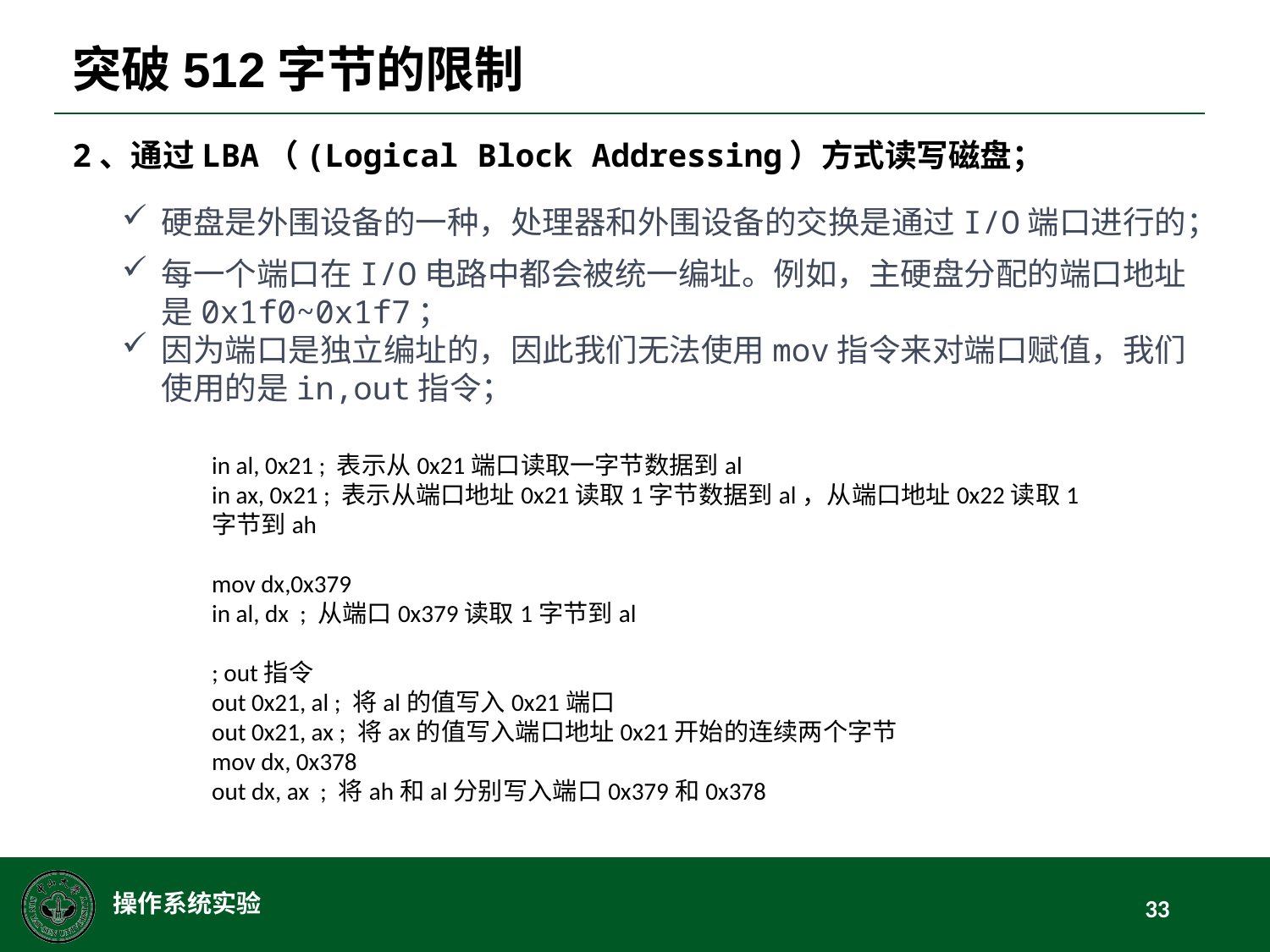

# 突破512字节的限制
2、通过LBA（(Logical Block Addressing）方式读写磁盘；
硬盘是外围设备的一种，处理器和外围设备的交换是通过I/O端口进行的；
每一个端口在I/O电路中都会被统一编址。例如，主硬盘分配的端口地址是0x1f0~0x1f7；
因为端口是独立编址的，因此我们无法使用mov指令来对端口赋值，我们使用的是in,out指令；
in al, 0x21 ; 表示从0x21端口读取一字节数据到al
in ax, 0x21 ; 表示从端口地址0x21读取1字节数据到al，从端口地址0x22读取1字节到ah

mov dx,0x379
in al, dx  ; 从端口0x379读取1字节到al

; out指令
out 0x21, al ; 将al的值写入0x21端口
out 0x21, ax ; 将ax的值写入端口地址0x21开始的连续两个字节
mov dx, 0x378
out dx, ax  ; 将ah和al分别写入端口0x379和0x378
           操作系统实验
33